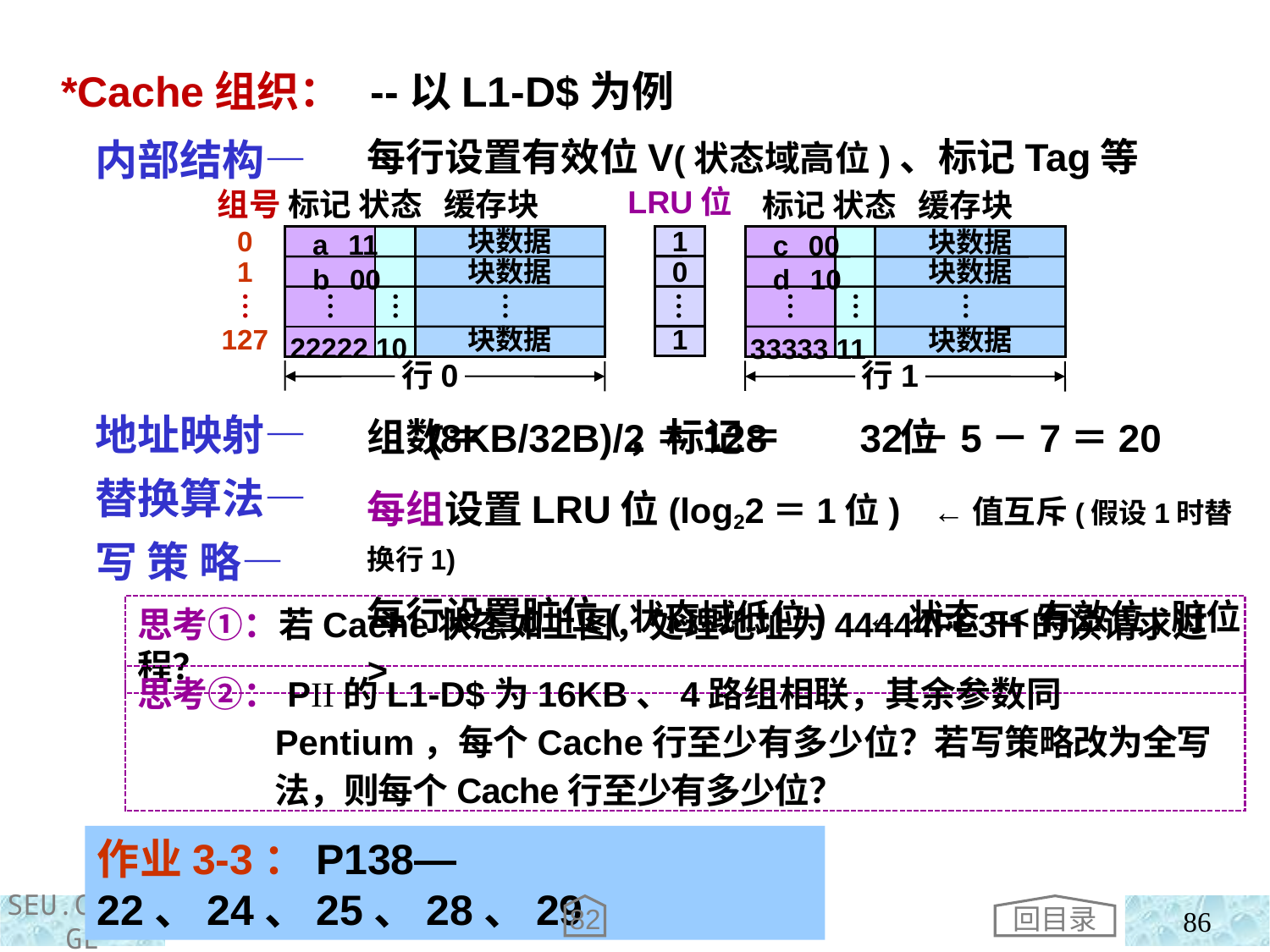

*Cache组织：  --以L1-D$为例
     内部结构—

     地址映射—
     替换算法—
     写 策 略—
每行设置有效位V(状态域高位)、标记Tag等

组数＝                ，标记＝            位
LRU位
1
0

1

…

组号 标记 状态   缓存块
 标记 状态   缓存块

   a   11
   b   00

22222 10

块数据
块数据

块数据

   c   00
   d   10

33333 11

块数据
块数据

块数据

…
…

…

…
…

…

行0
行1

0
1

127
…
      (8KB/32B)/2＝128         32－5－7＝20
每组设置LRU位(log22＝1位)   ←值互斥(假设1时替换行1)
每行设置脏位(状态域低位)    ←状态=<有效位,脏位>
思考①：若Cache状态如上图，处理地址为44444FE3H的读请求过程？
思考②：PII的L1-D$为16KB、4路组相联，其余参数同Pentium，每个Cache行至少有多少位？若写策略改为全写法，则每个Cache行至少有多少位？
作业3-3：P138—22、24、25、28、29
回目录
82
86